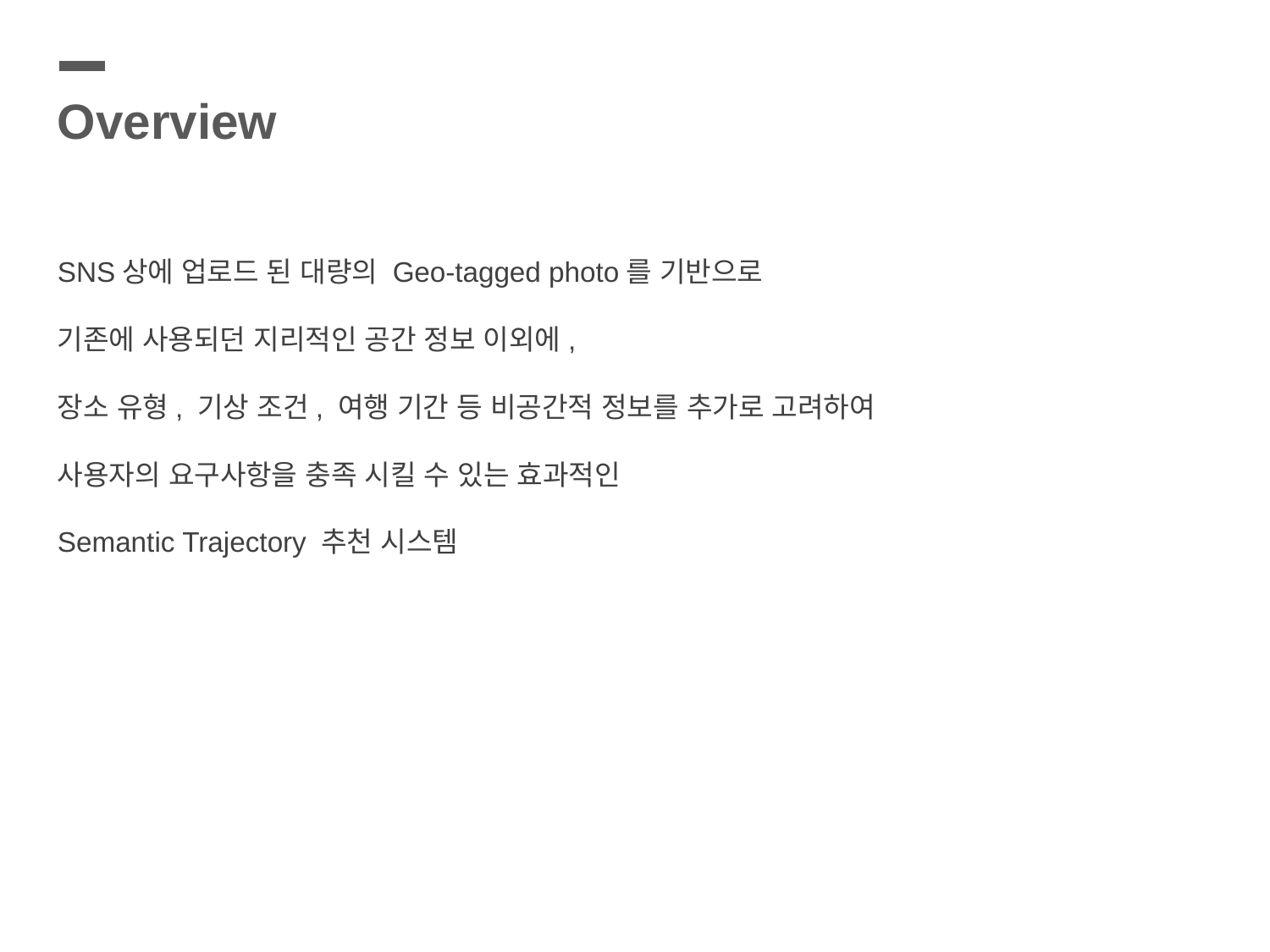

Overview
SNS상에 업로드 된 대량의 Geo-tagged photo를 기반으로
기존에 사용되던 지리적인 공간 정보 이외에,
장소 유형, 기상 조건, 여행 기간 등 비공간적 정보를 추가로 고려하여
사용자의 요구사항을 충족 시킬 수 있는 효과적인
Semantic Trajectory 추천 시스템